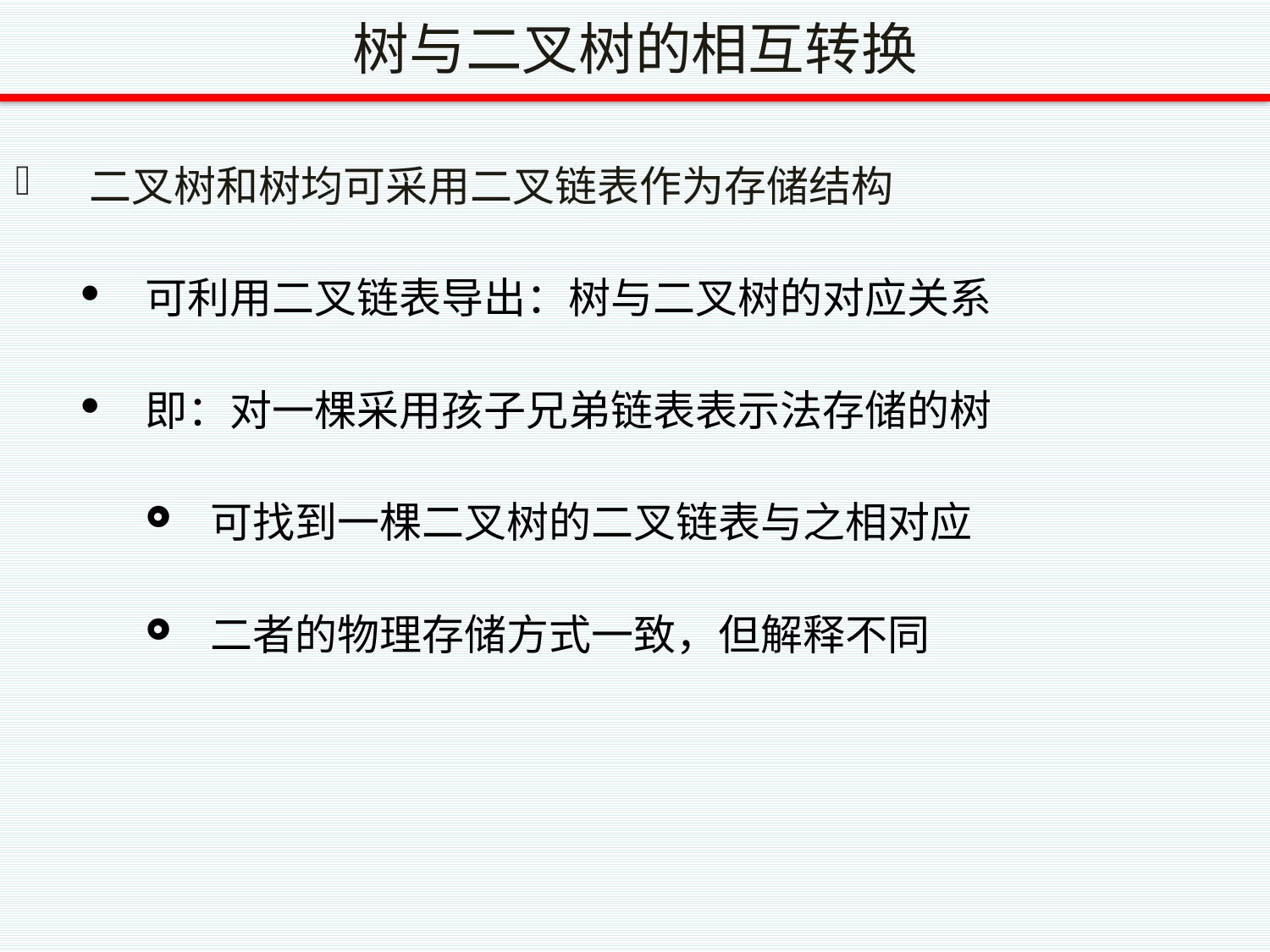

# 树与二叉树的相互转换
二叉树和树均可采用二叉链表作为存储结构
可利用二叉链表导出：树与二叉树的对应关系
即：对一棵采用孩子兄弟链表表示法存储的树
可找到一棵二叉树的二叉链表与之相对应
二者的物理存储方式一致，但解释不同